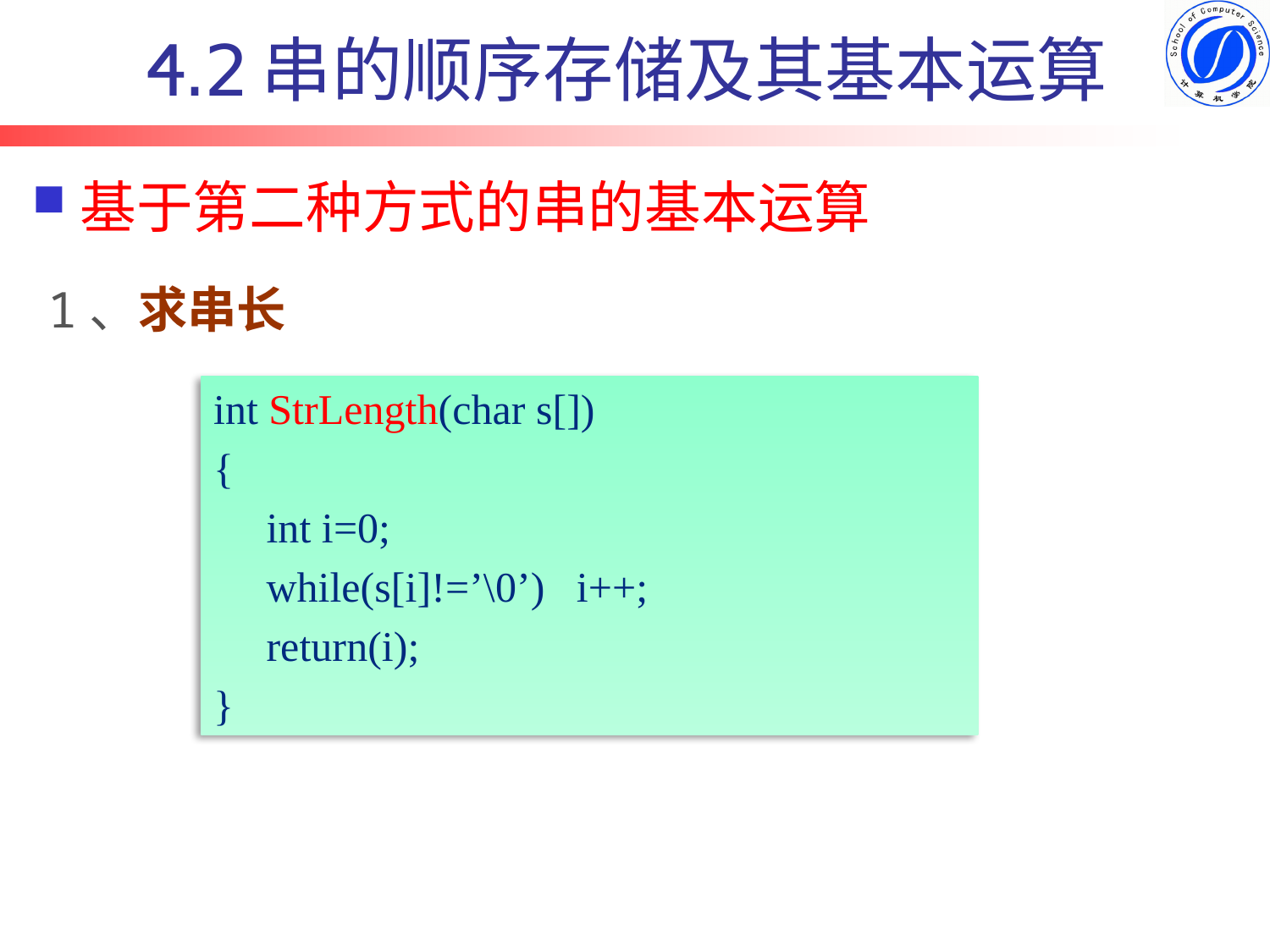

# 4.2串的顺序存储及其基本运算
基于第二种方式的串的基本运算
1、求串长
int StrLength(char s[])
{
     int i=0;
     while(s[i]!=’\0’)   i++;
     return(i);
}